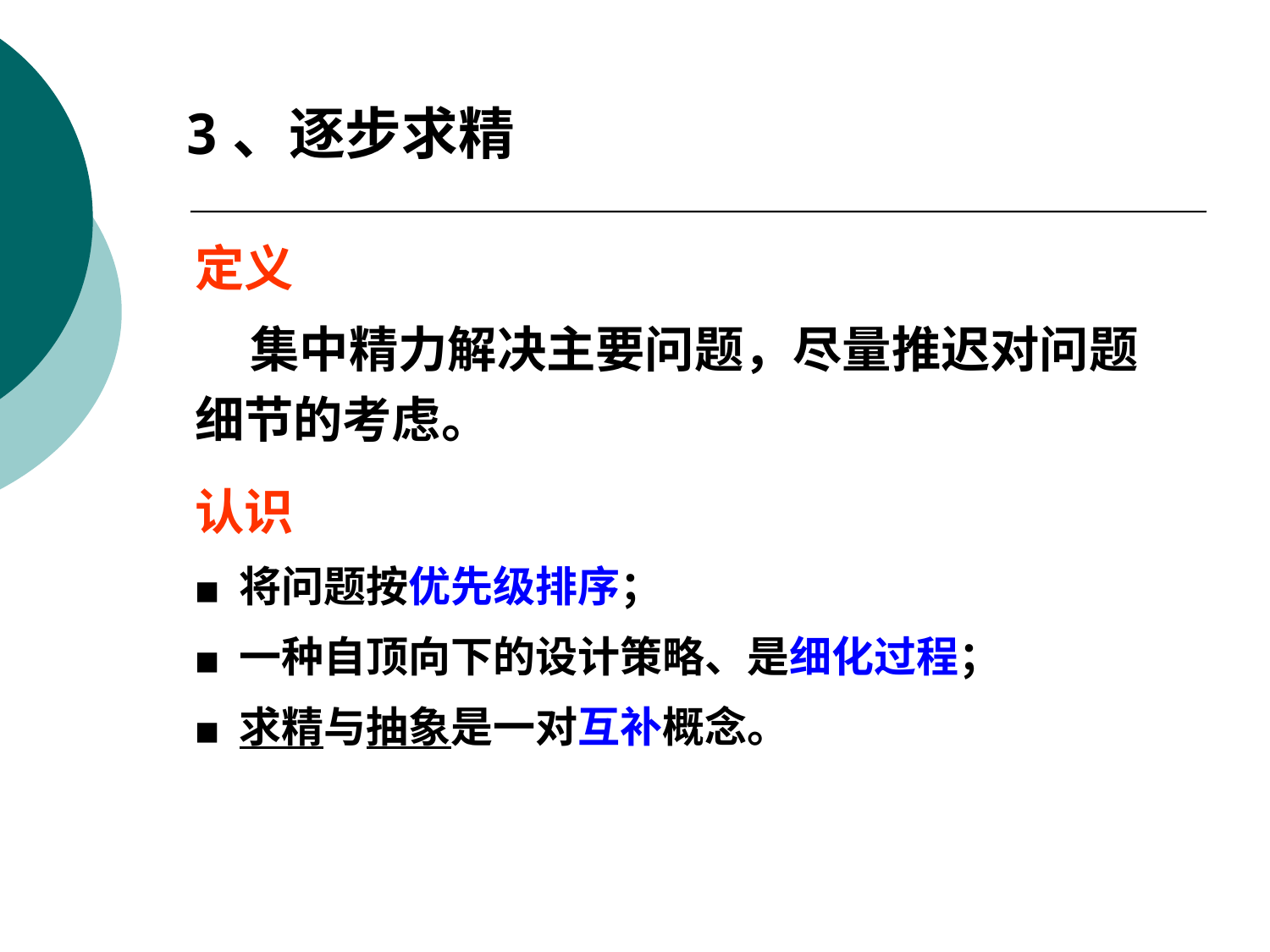

3、逐步求精
定义
    集中精力解决主要问题，尽量推迟对问题
细节的考虑。
认识
■ 将问题按优先级排序；
■ 一种自顶向下的设计策略、是细化过程；
■ 求精与抽象是一对互补概念。